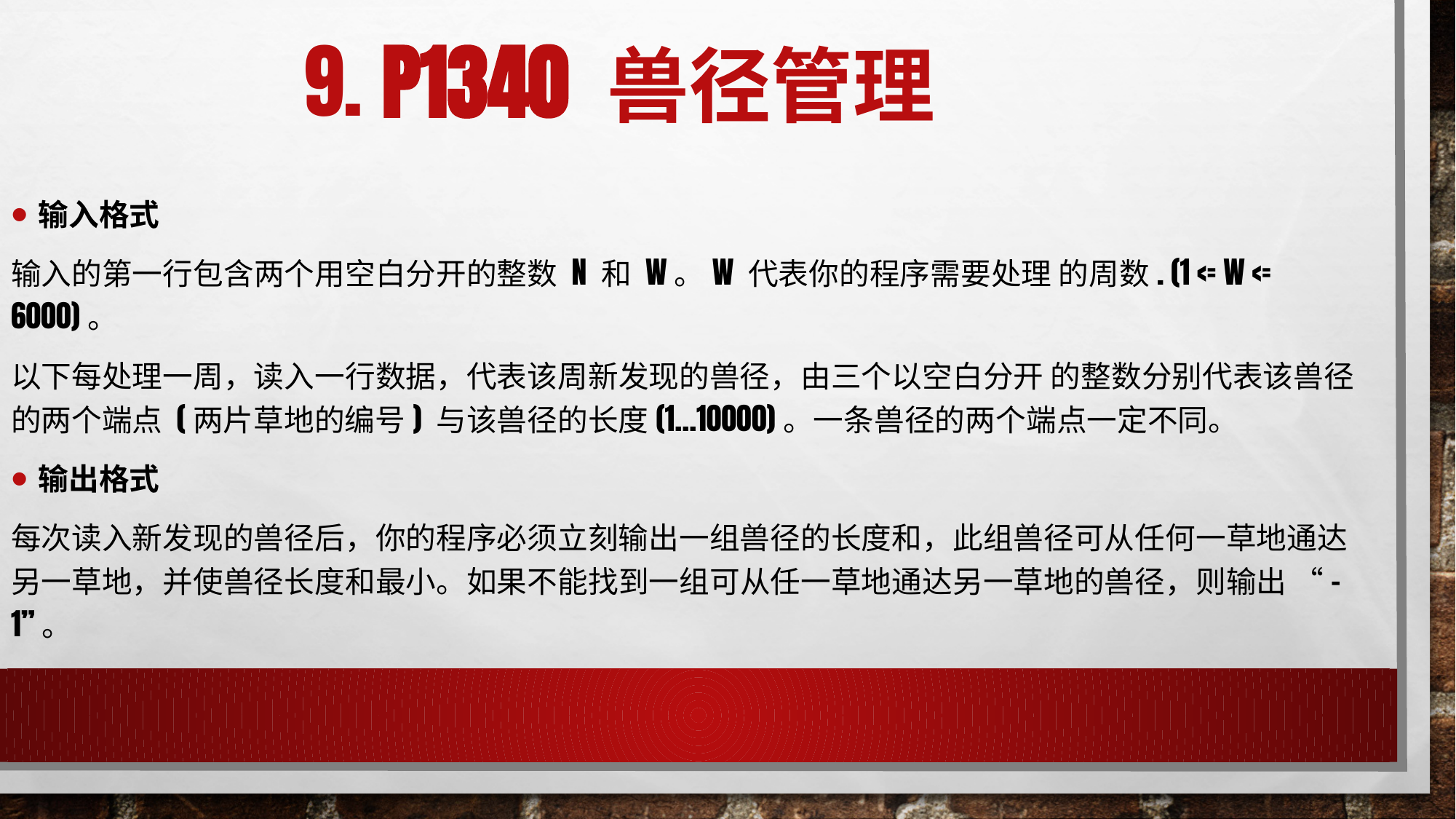

# 9. P1340 兽径管理
输入格式
输入的第一行包含两个用空白分开的整数 N 和 W。W 代表你的程序需要处理 的周数. (1 <= W <= 6000)。
以下每处理一周，读入一行数据，代表该周新发现的兽径，由三个以空白分开 的整数分别代表该兽径的两个端点 (两片草地的编号) 与该兽径的长度(1…10000)。一条兽径的两个端点一定不同。
输出格式
每次读入新发现的兽径后，你的程序必须立刻输出一组兽径的长度和，此组兽径可从任何一草地通达另一草地，并使兽径长度和最小。如果不能找到一组可从任一草地通达另一草地的兽径，则输出 “-1”。